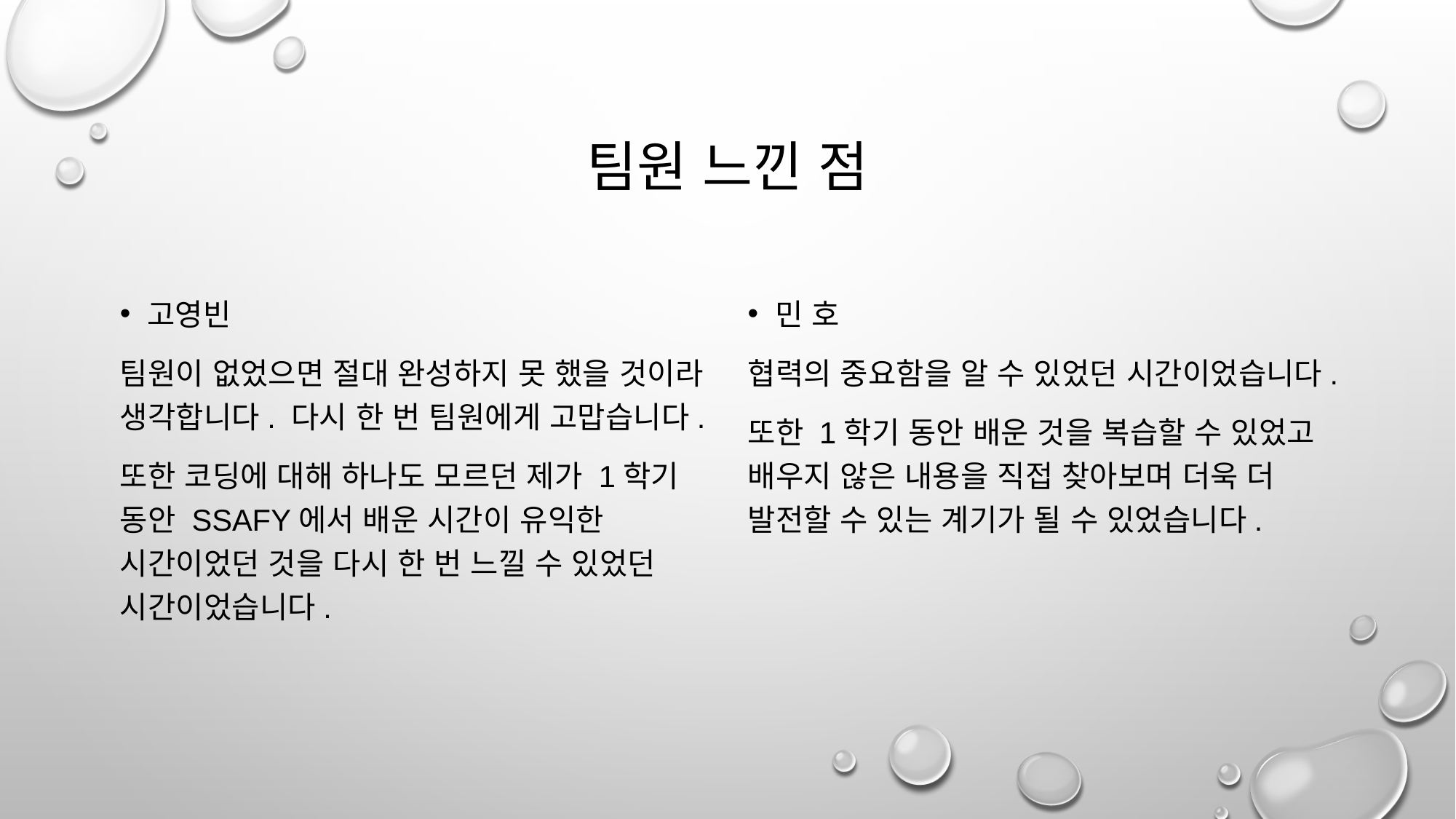

# 팀원 느낀 점
고영빈
팀원이 없었으면 절대 완성하지 못 했을 것이라 생각합니다. 다시 한 번 팀원에게 고맙습니다.
또한 코딩에 대해 하나도 모르던 제가 1학기 동안 SSAFY에서 배운 시간이 유익한 시간이었던 것을 다시 한 번 느낄 수 있었던 시간이었습니다.

민 호
협력의 중요함을 알 수 있었던 시간이었습니다.
또한 1학기 동안 배운 것을 복습할 수 있었고 배우지 않은 내용을 직접 찾아보며 더욱 더 발전할 수 있는 계기가 될 수 있었습니다.